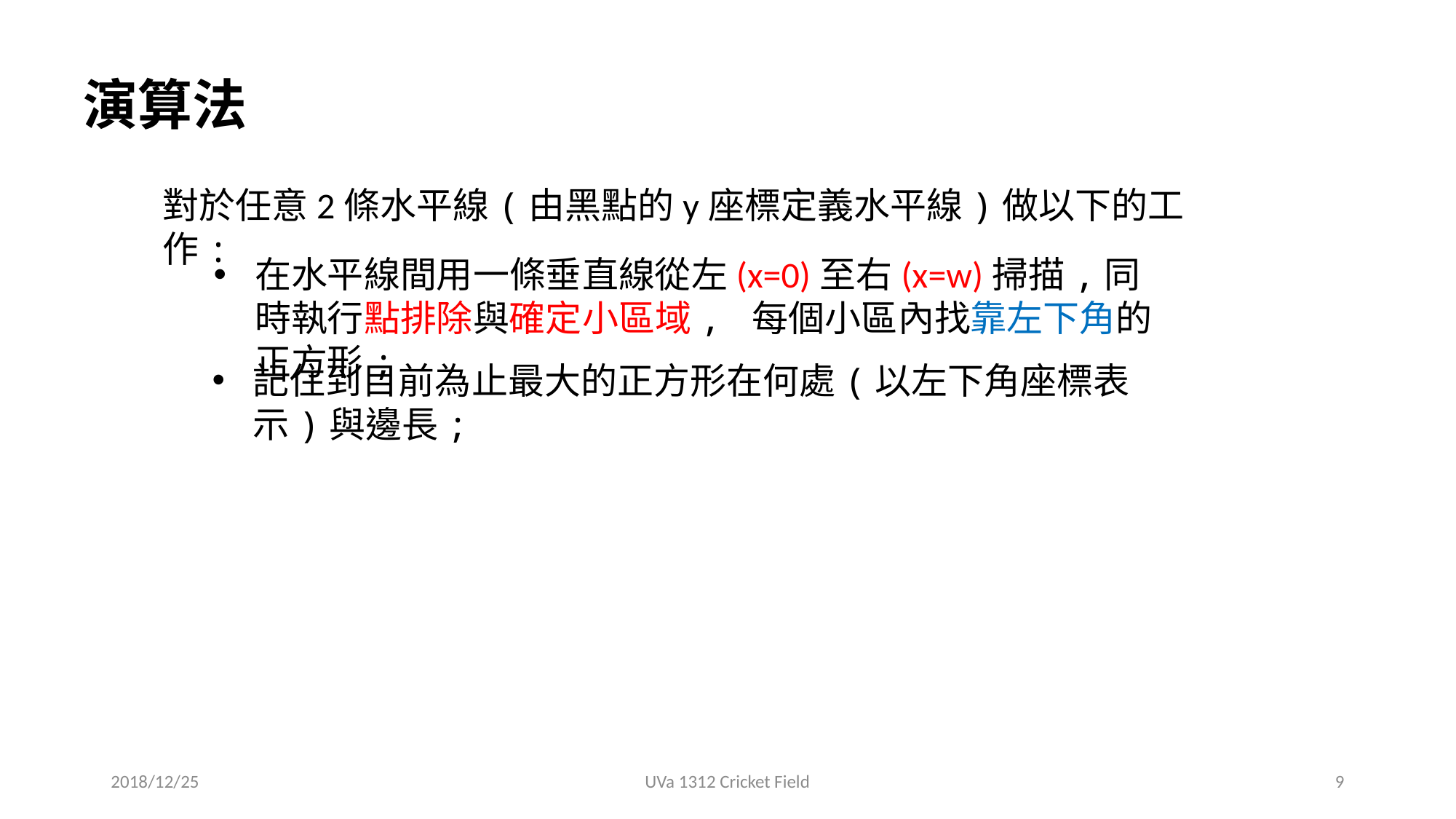

演算法
對於任意2條水平線(由黑點的y座標定義水平線)做以下的工作:
在水平線間用一條垂直線從左(x=0)至右(x=w)掃描,同時執行點排除與確定小區域, 每個小區內找靠左下角的正方形;
記住到目前為止最大的正方形在何處(以左下角座標表示)與邊長;
2018/12/25
UVa 1312 Cricket Field
9